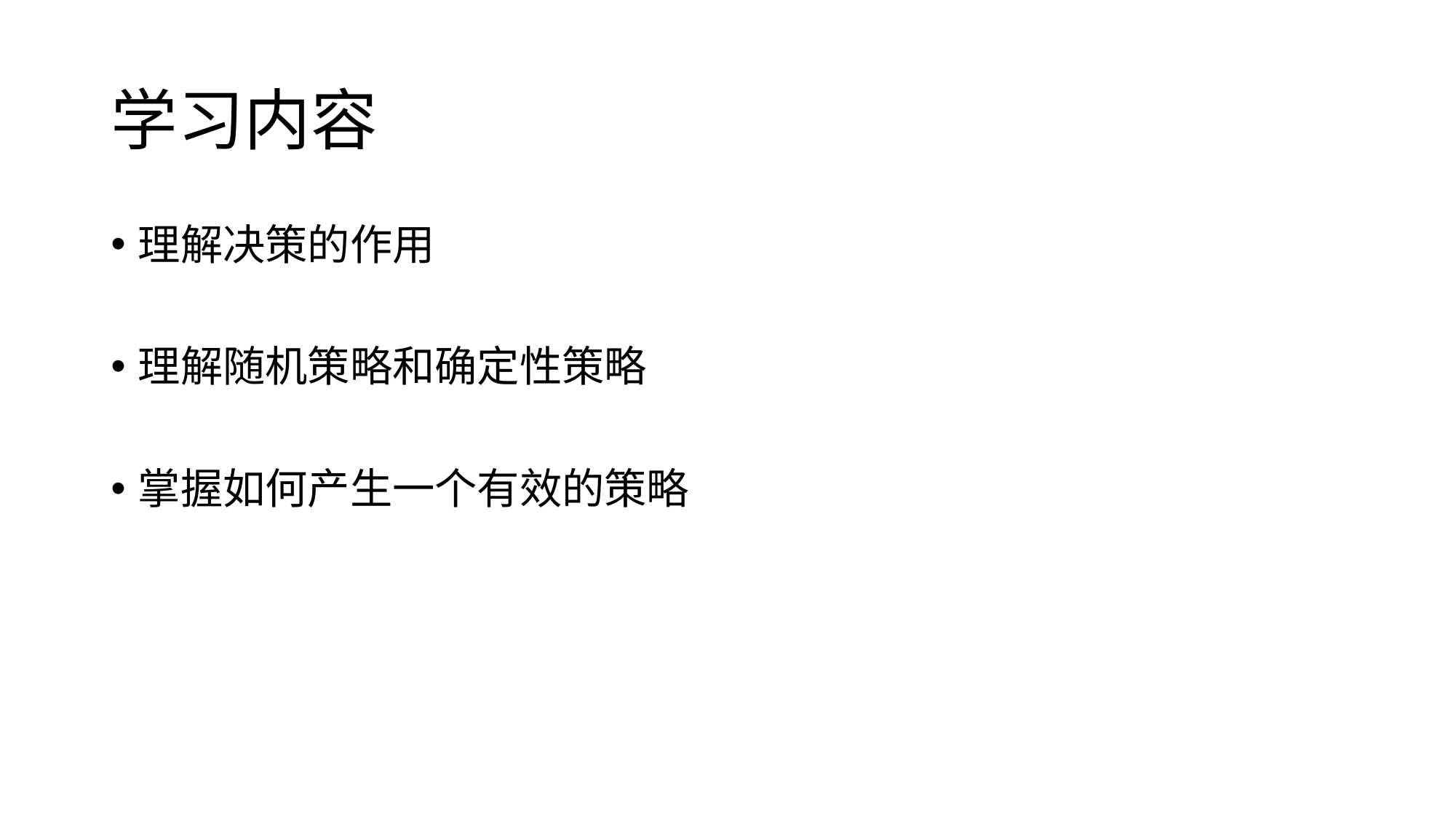

# 学习内容
理解决策的作用

理解随机策略和确定性策略

掌握如何产生一个有效的策略